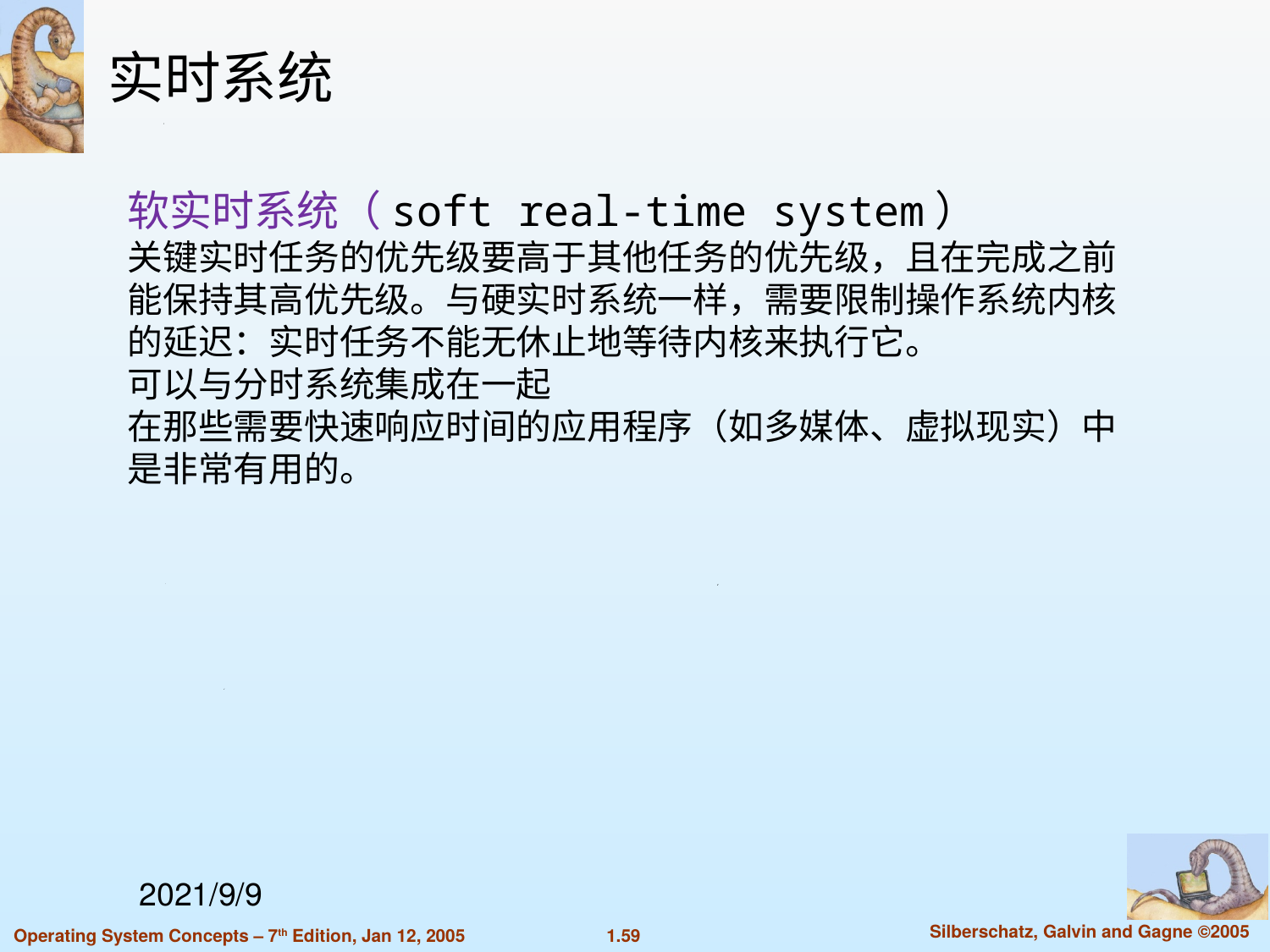

实时系统
软实时系统（soft real-time system）
关键实时任务的优先级要高于其他任务的优先级，且在完成之前能保持其高优先级。与硬实时系统一样，需要限制操作系统内核的延迟：实时任务不能无休止地等待内核来执行它。
可以与分时系统集成在一起
在那些需要快速响应时间的应用程序（如多媒体、虚拟现实）中是非常有用的。
2021/9/9